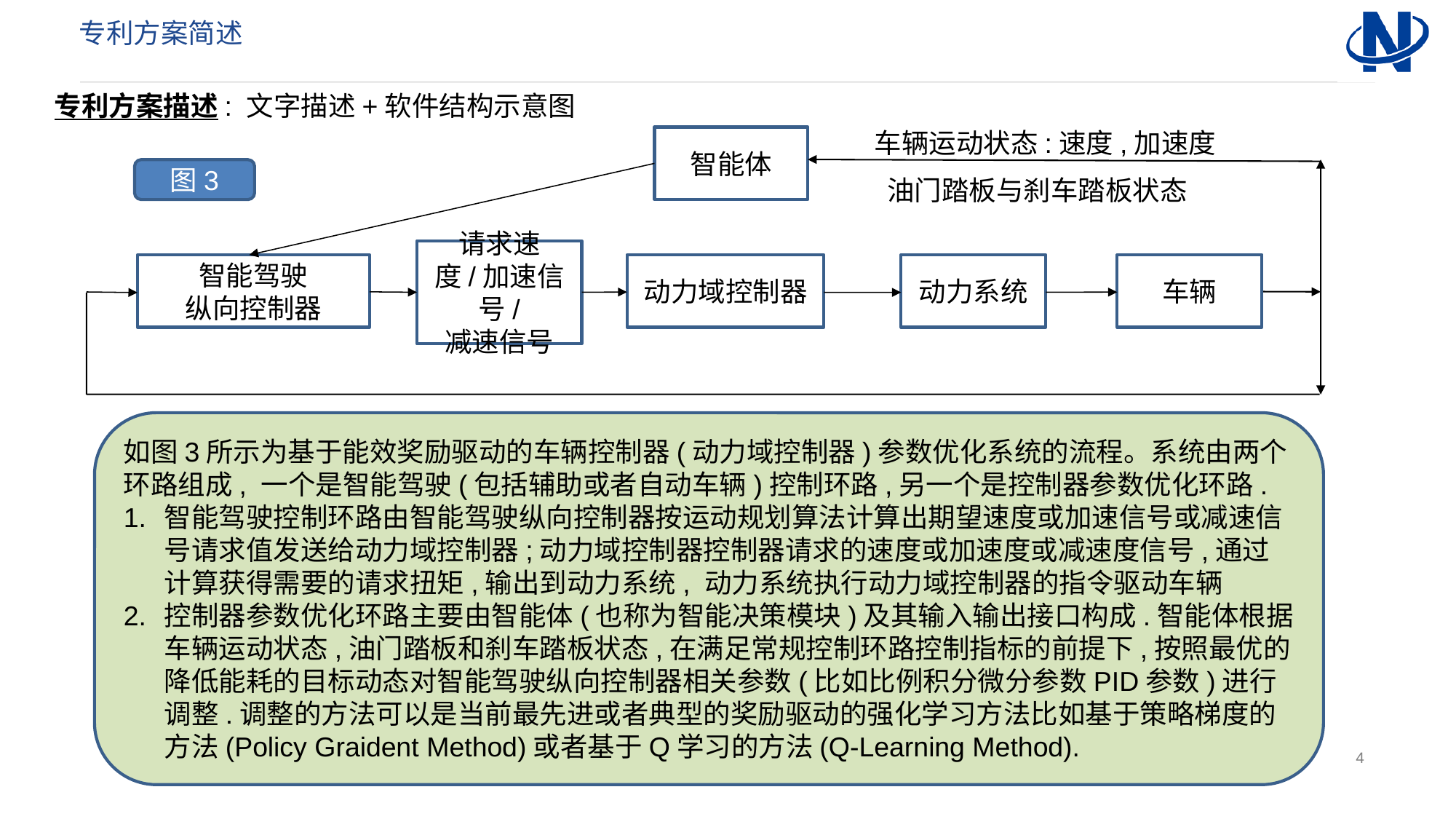

专利方案简述
专利方案描述: 文字描述+软件结构示意图
车辆运动状态:速度,加速度
智能体

图3

油门踏板与刹车踏板状态
请求速度/加速信号/
减速信号
智能驾驶
纵向控制器
动力域控制器
动力系统
车辆

如图3所示为基于能效奖励驱动的车辆控制器(动力域控制器)参数优化系统的流程。系统由两个环路组成, 一个是智能驾驶(包括辅助或者自动车辆)控制环路,另一个是控制器参数优化环路.
智能驾驶控制环路由智能驾驶纵向控制器按运动规划算法计算出期望速度或加速信号或减速信号请求值发送给动力域控制器;动力域控制器控制器请求的速度或加速度或减速度信号,通过计算获得需要的请求扭矩,输出到动力系统, 动力系统执行动力域控制器的指令驱动车辆
控制器参数优化环路主要由智能体(也称为智能决策模块)及其输入输出接口构成.智能体根据车辆运动状态,油门踏板和刹车踏板状态,在满足常规控制环路控制指标的前提下,按照最优的降低能耗的目标动态对智能驾驶纵向控制器相关参数(比如比例积分微分参数PID参数)进行调整.调整的方法可以是当前最先进或者典型的奖励驱动的强化学习方法比如基于策略梯度的方法(Policy Graident Method)或者基于Q学习的方法(Q-Learning Method).
4